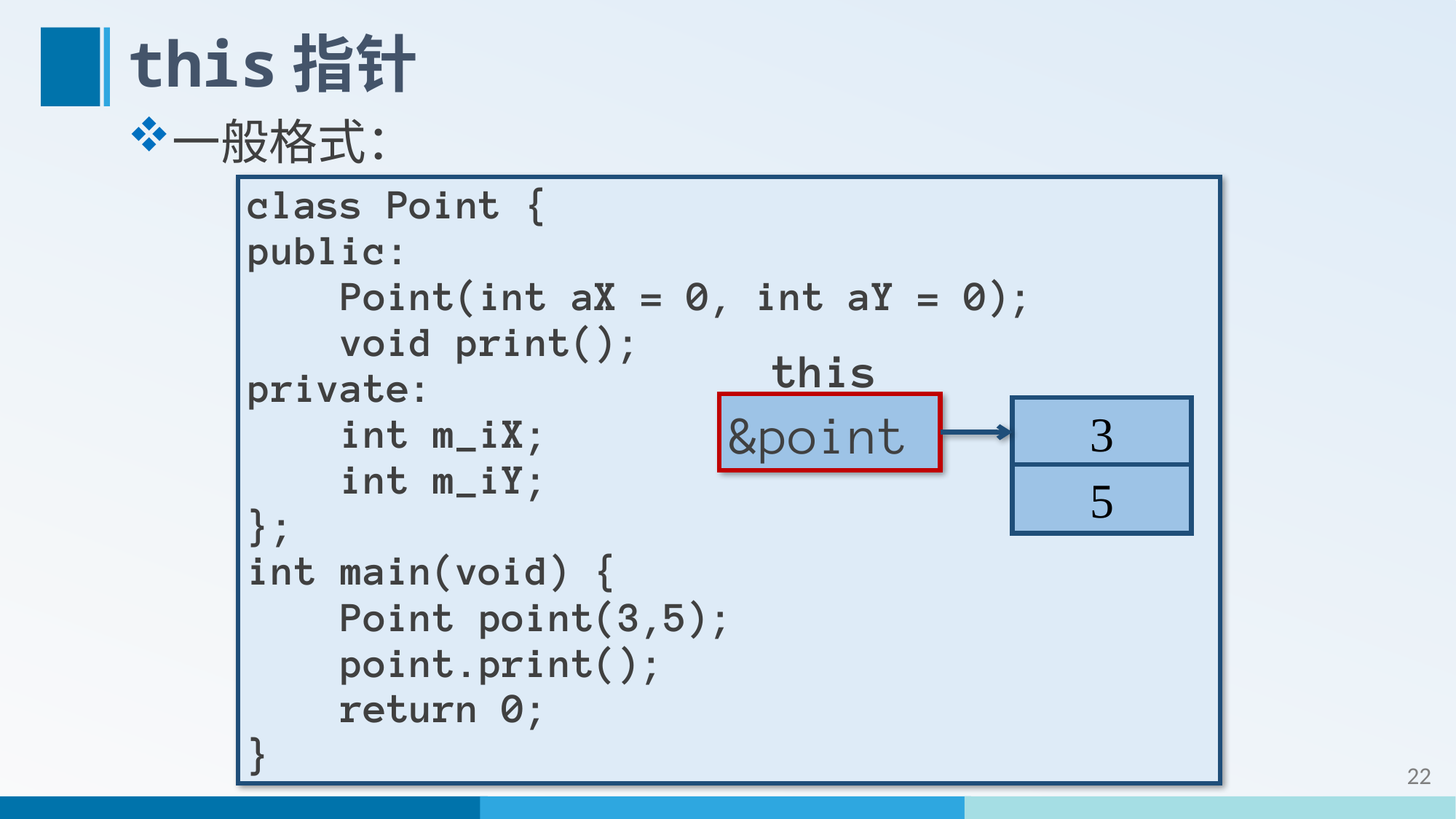

# this指针
一般格式：
class Point {
public:
    Point(int aX = 0, int aY = 0);
    void print();
private:
    int m_iX;
    int m_iY;
};
int main(void) {
    Point point(3,5);
    point.print();
    return 0;
}
this
&point
3
5